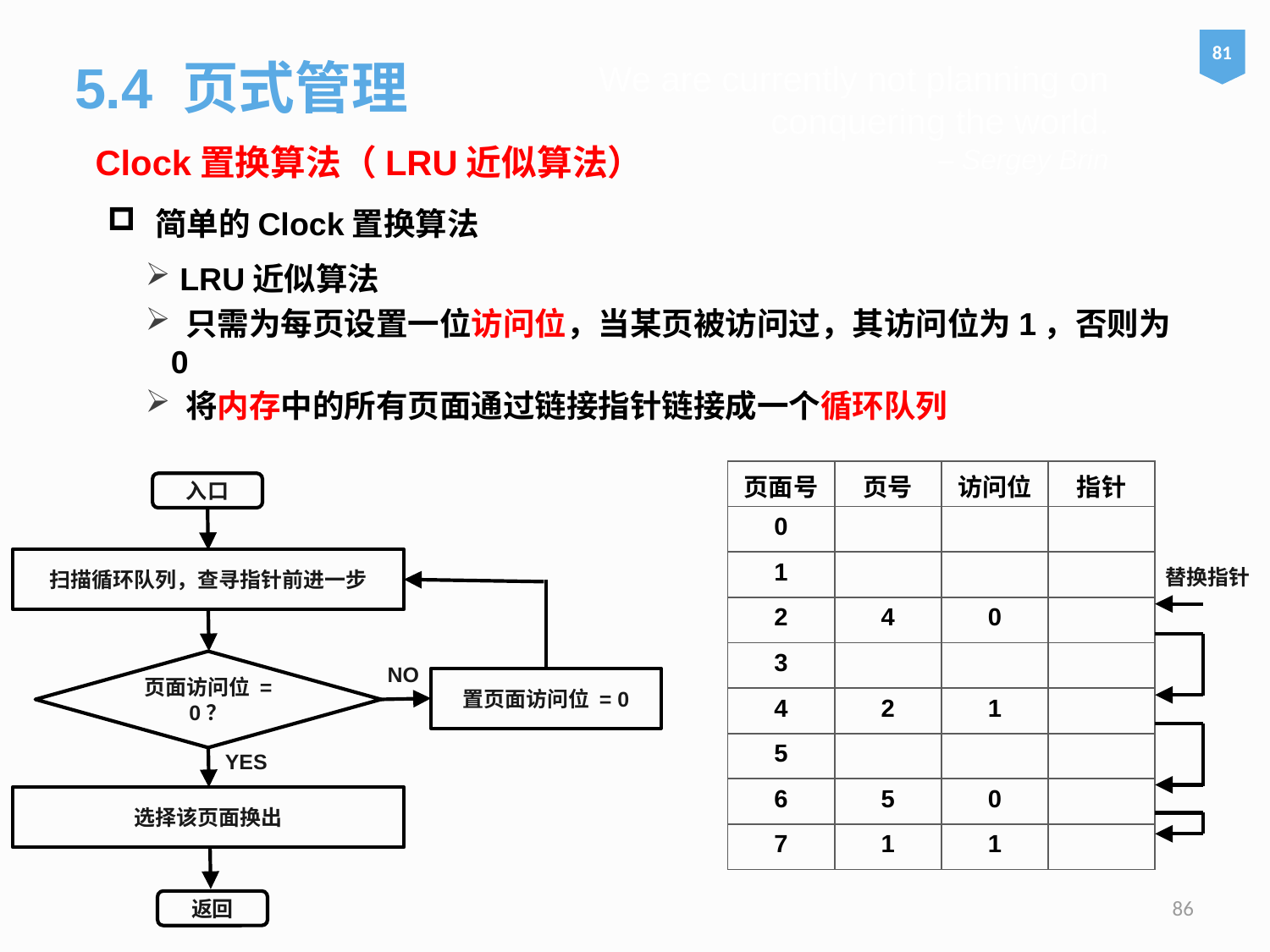

5.4 页式管理
81
# We are currently not planning on conquering the world. – Sergey Brin
    Clock置换算法（LRU近似算法）

简单的Clock置换算法
 LRU近似算法
 只需为每页设置一位访问位，当某页被访问过，其访问位为1，否则为0
 将内存中的所有页面通过链接指针链接成一个循环队列
| 页面号 | 页号 | 访问位 | 指针 |
| --- | --- | --- | --- |
| 0 |  |  |  |
| 1 |  |  |  |
| 2 | 4 | 0 |  |
| 3 |  |  |  |
| 4 | 2 | 1 |  |
| 5 |  |  |  |
| 6 | 5 | 0 |  |
| 7 | 1 | 1 |  |
入口
扫描循环队列，查寻指针前进一步
替换指针
页面访问位 = 0？
NO
置页面访问位 = 0
YES
选择该页面换出

86
返回